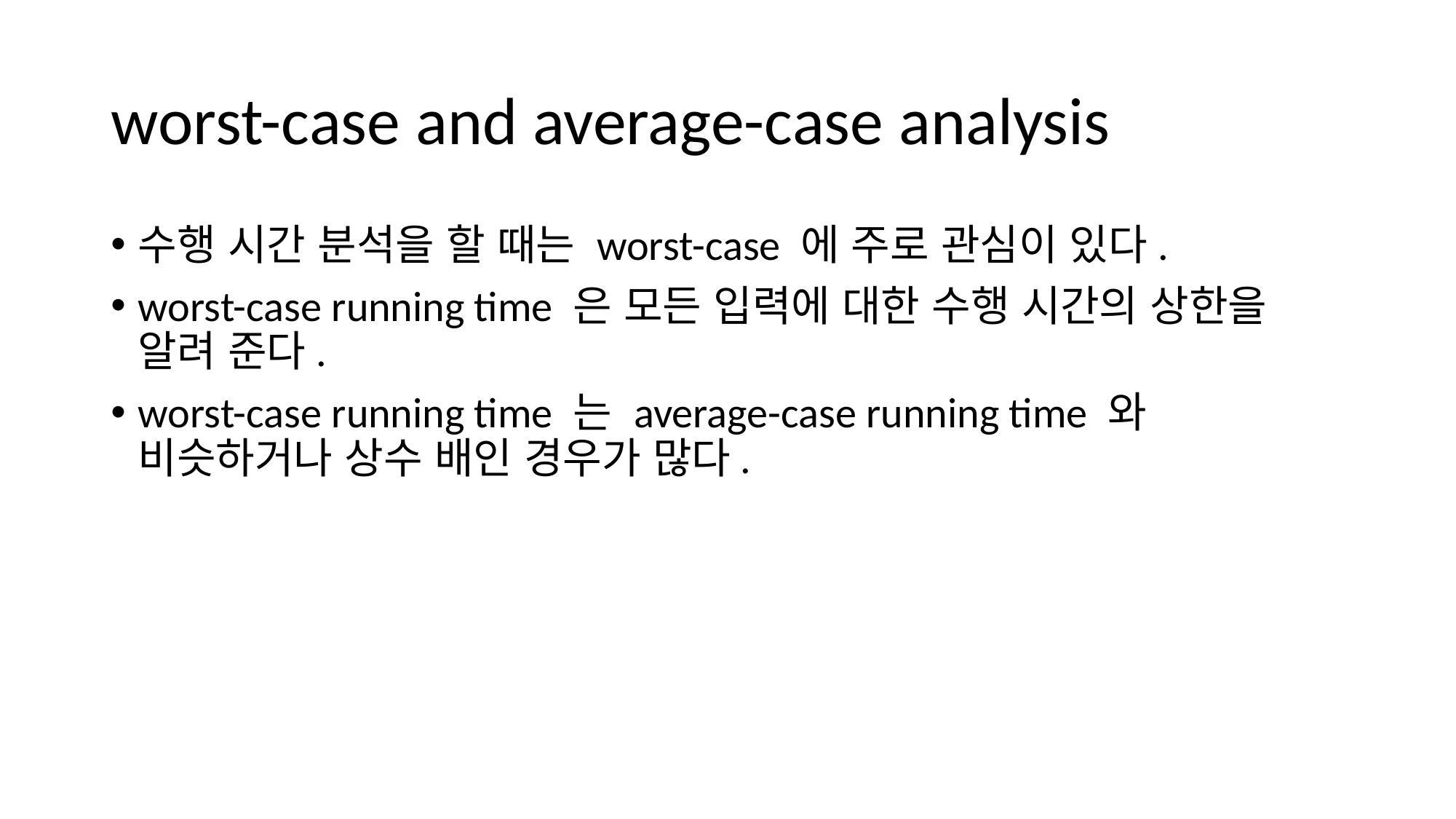

# worst-case and average-case analysis
수행 시간 분석을 할 때는 worst-case 에 주로 관심이 있다.
worst-case running time 은 모든 입력에 대한 수행 시간의 상한을 알려 준다.
worst-case running time 는 average-case running time 와 비슷하거나 상수 배인 경우가 많다.